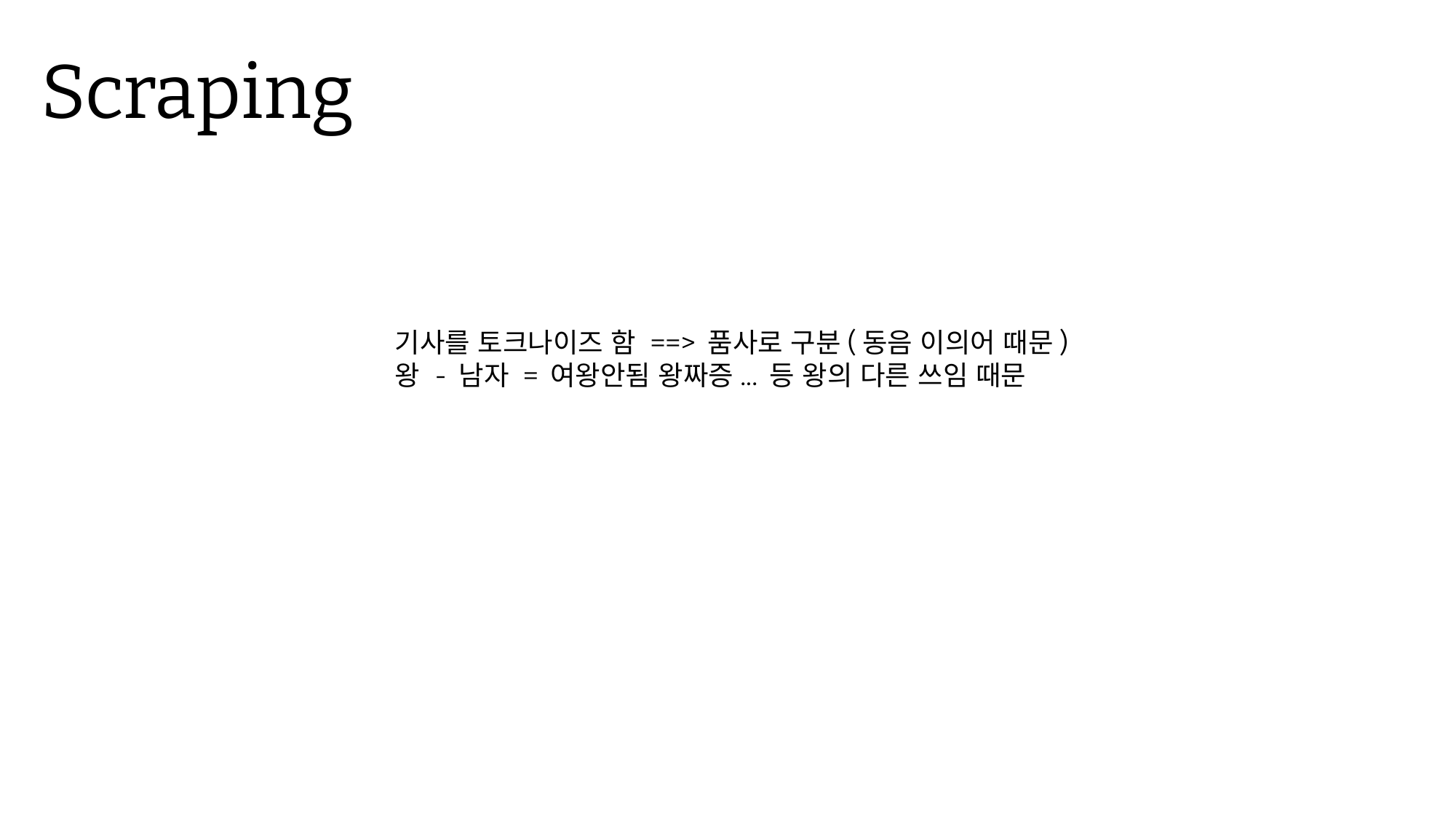

Scraping
기사를 토크나이즈 함 ==> 품사로 구분(동음 이의어 때문)
왕 - 남자 = 여왕안됨 왕짜증... 등 왕의 다른 쓰임 때문